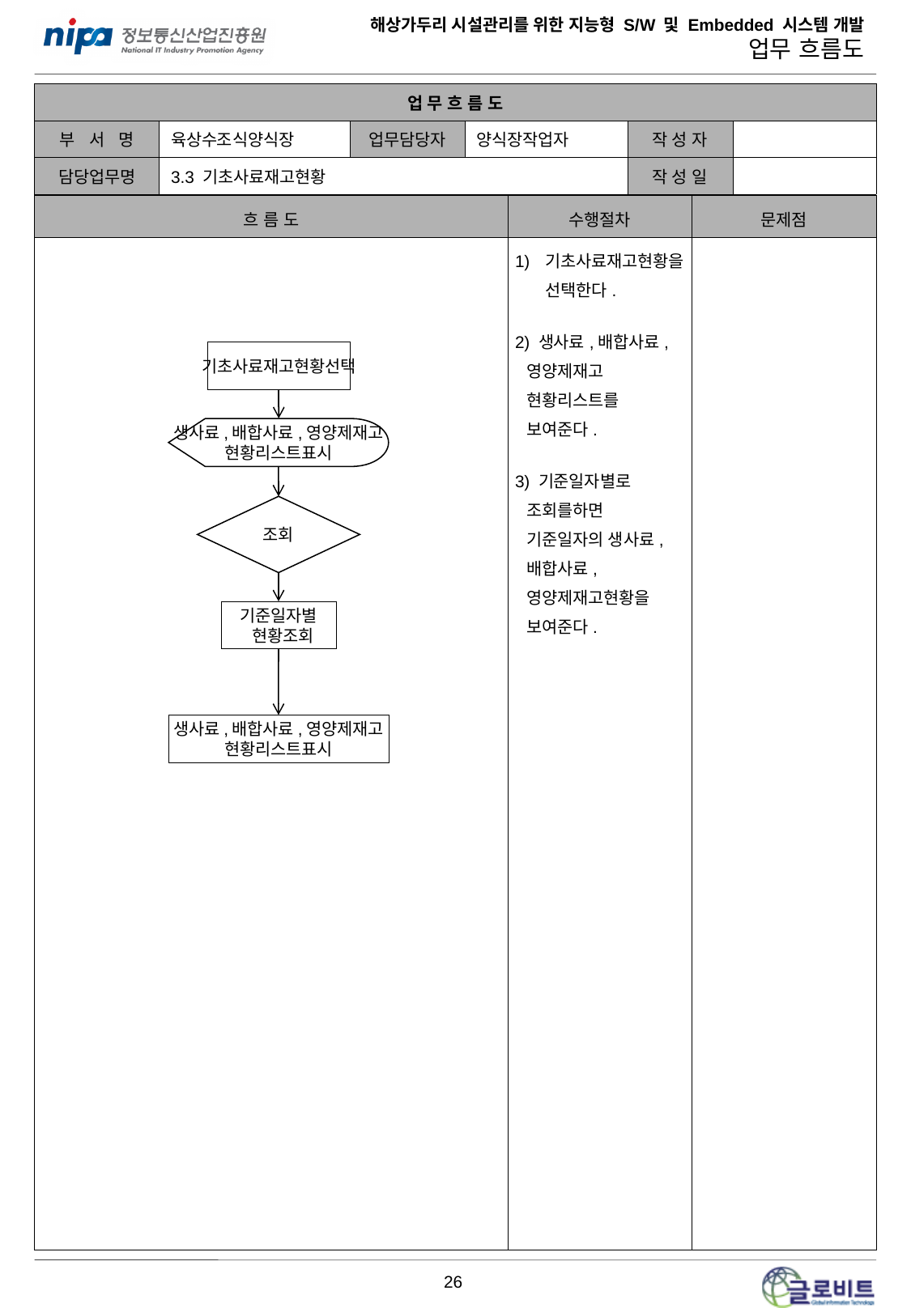

| 업 무 흐 름 도 |  |  |  |  |  |
| --- | --- | --- | --- | --- | --- |
| 부 서 명 | 육상수조식양식장 | 업무담당자 | 양식장작업자 | 작 성 자 |  |
| 담당업무명 | 3.3 기초사료재고현황 |  |  | 작 성 일 |  |
| 흐 름 도 | 수행절차 | 문제점 |
| --- | --- | --- |
|  | 기초사료재고현황을 선택한다. 2) 생사료,배합사료,영양제재고 현황리스트를 보여준다. 3) 기준일자별로 조회를하면 기준일자의 생사료,배합사료,영양제재고현황을 보여준다. |  |
기초사료재고현황선택
생사료,배합사료,영양제재고
현황리스트표시
조회

기준일자별
 현황조회

생사료,배합사료,영양제재고
현황리스트표시